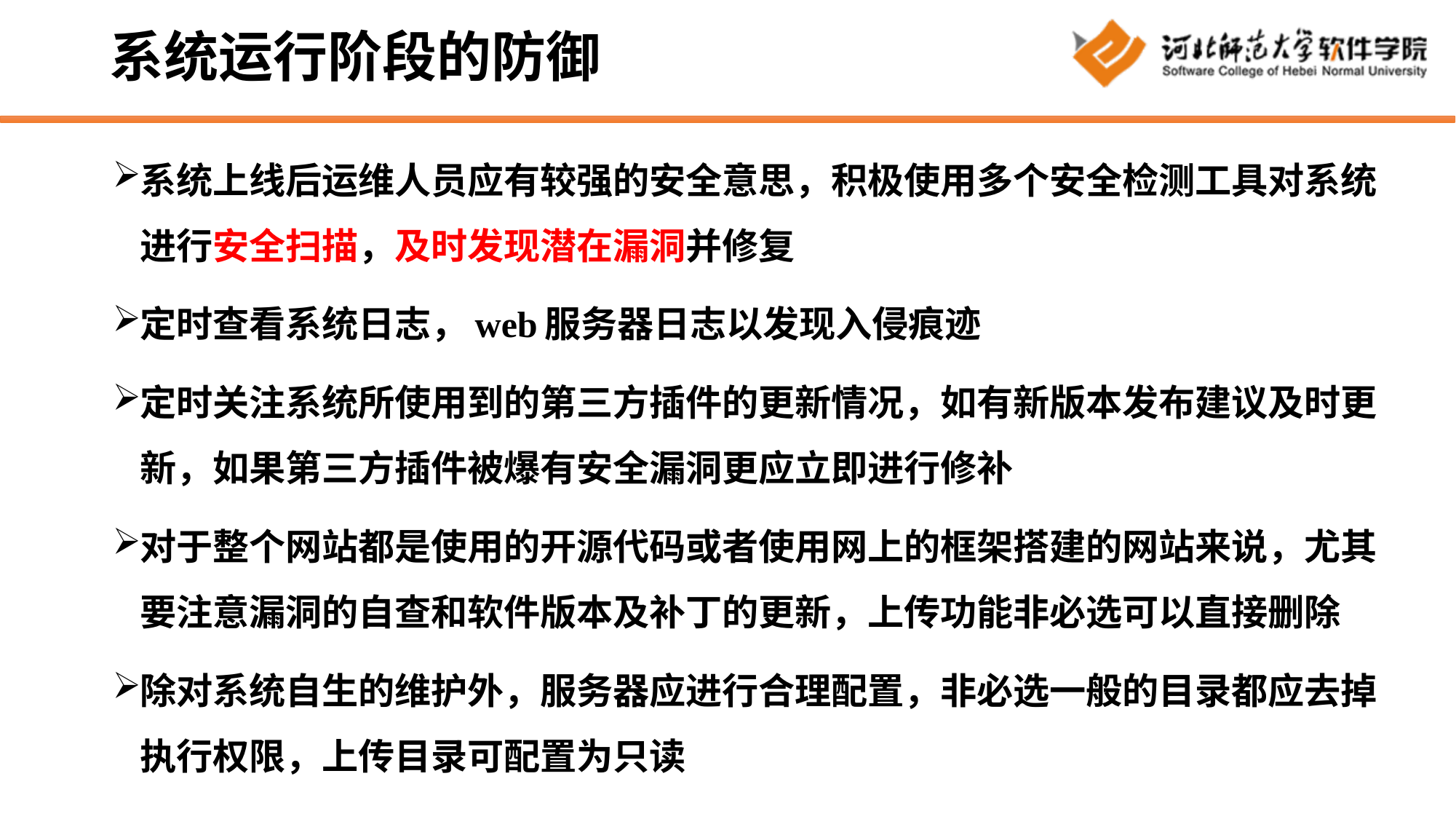

# 系统运行阶段的防御
系统上线后运维人员应有较强的安全意思，积极使用多个安全检测工具对系统进行安全扫描，及时发现潜在漏洞并修复
定时查看系统日志，web服务器日志以发现入侵痕迹
定时关注系统所使用到的第三方插件的更新情况，如有新版本发布建议及时更新，如果第三方插件被爆有安全漏洞更应立即进行修补
对于整个网站都是使用的开源代码或者使用网上的框架搭建的网站来说，尤其要注意漏洞的自查和软件版本及补丁的更新，上传功能非必选可以直接删除
除对系统自生的维护外，服务器应进行合理配置，非必选一般的目录都应去掉执行权限，上传目录可配置为只读